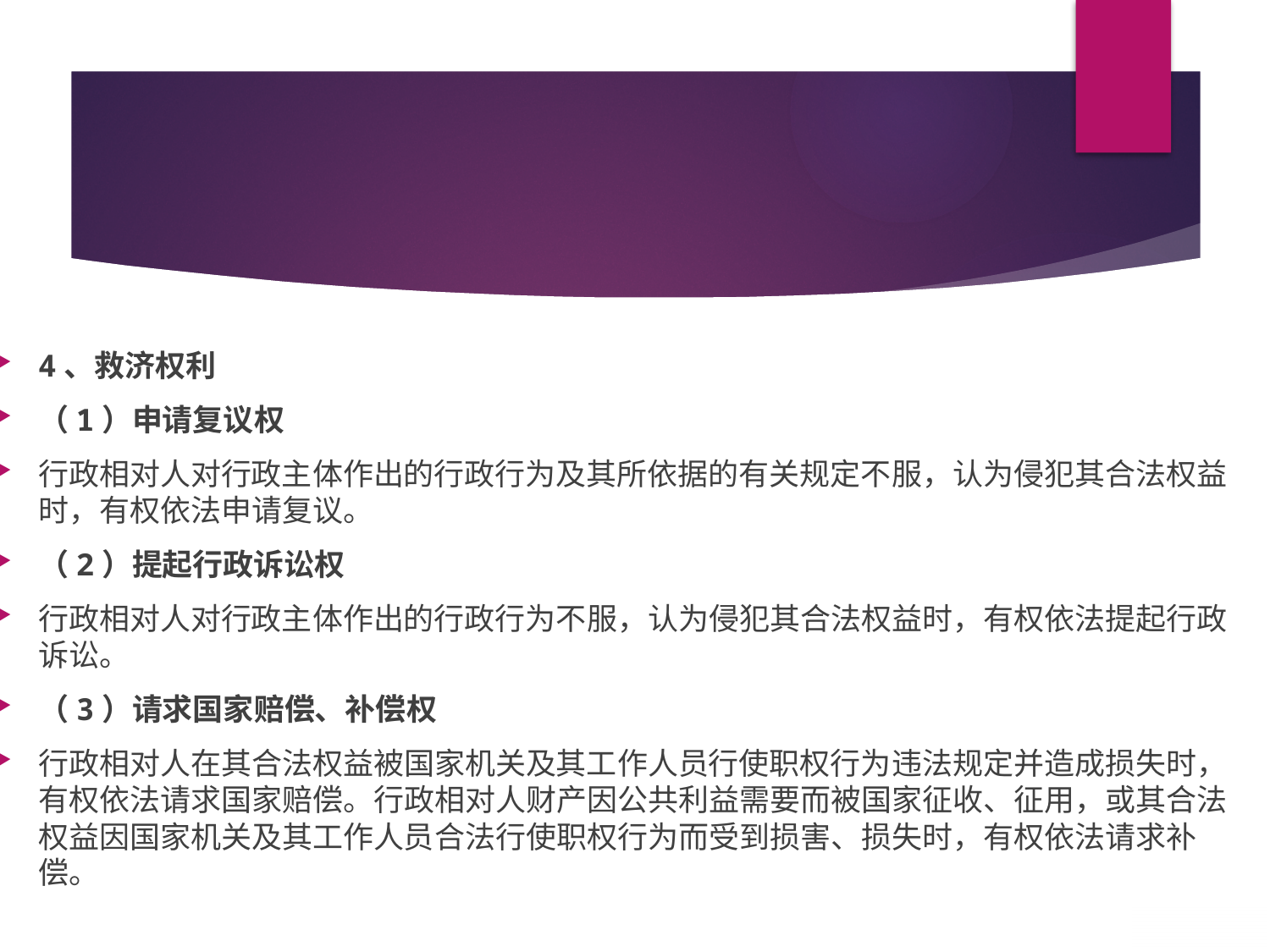

#
4、救济权利
（1）申请复议权
行政相对人对行政主体作出的行政行为及其所依据的有关规定不服，认为侵犯其合法权益时，有权依法申请复议。
（2）提起行政诉讼权
行政相对人对行政主体作出的行政行为不服，认为侵犯其合法权益时，有权依法提起行政诉讼。
（3）请求国家赔偿、补偿权
行政相对人在其合法权益被国家机关及其工作人员行使职权行为违法规定并造成损失时，有权依法请求国家赔偿。行政相对人财产因公共利益需要而被国家征收、征用，或其合法权益因国家机关及其工作人员合法行使职权行为而受到损害、损失时，有权依法请求补偿。